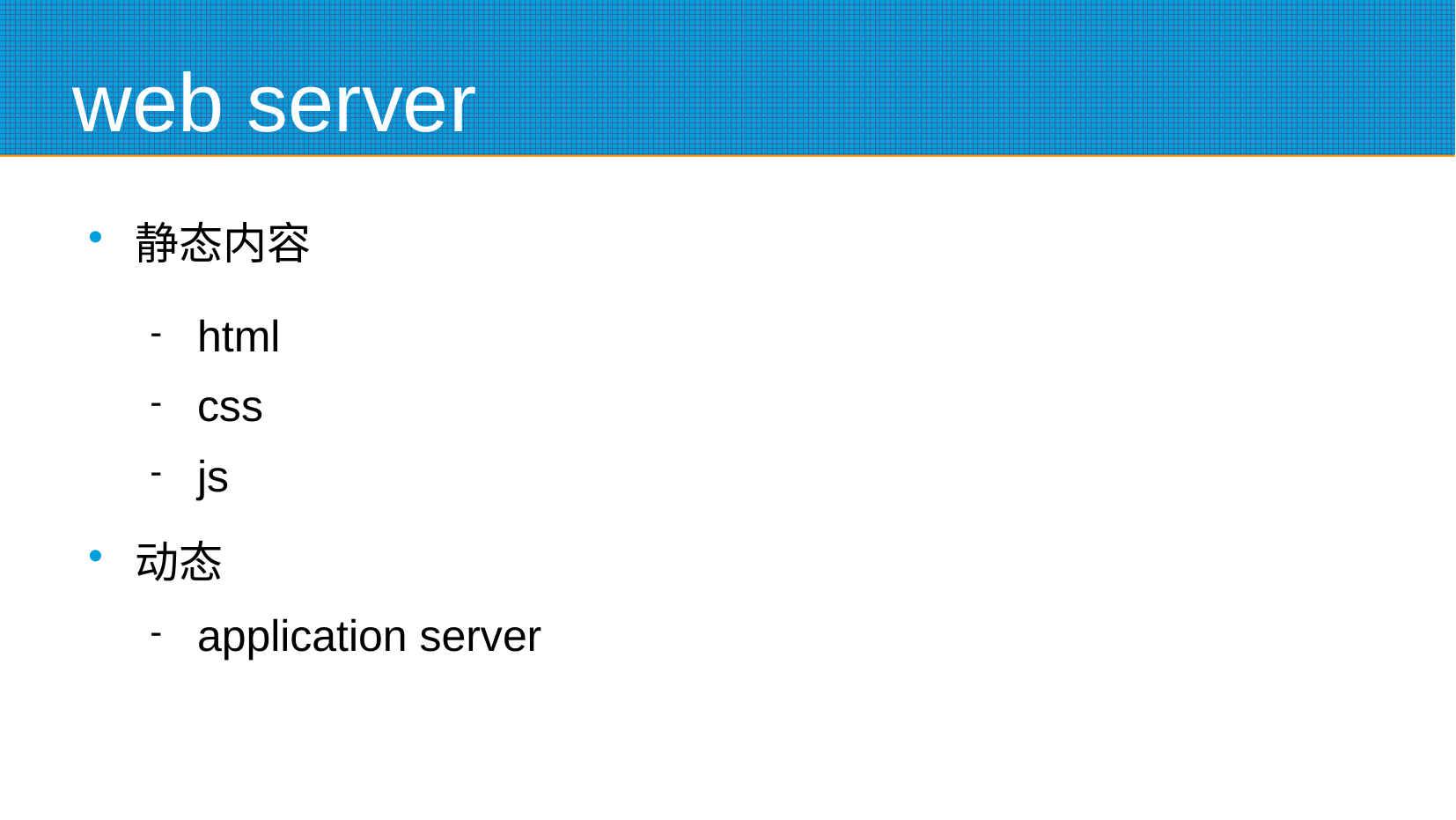

# web server
静态内容
html
css
js
动态
application server